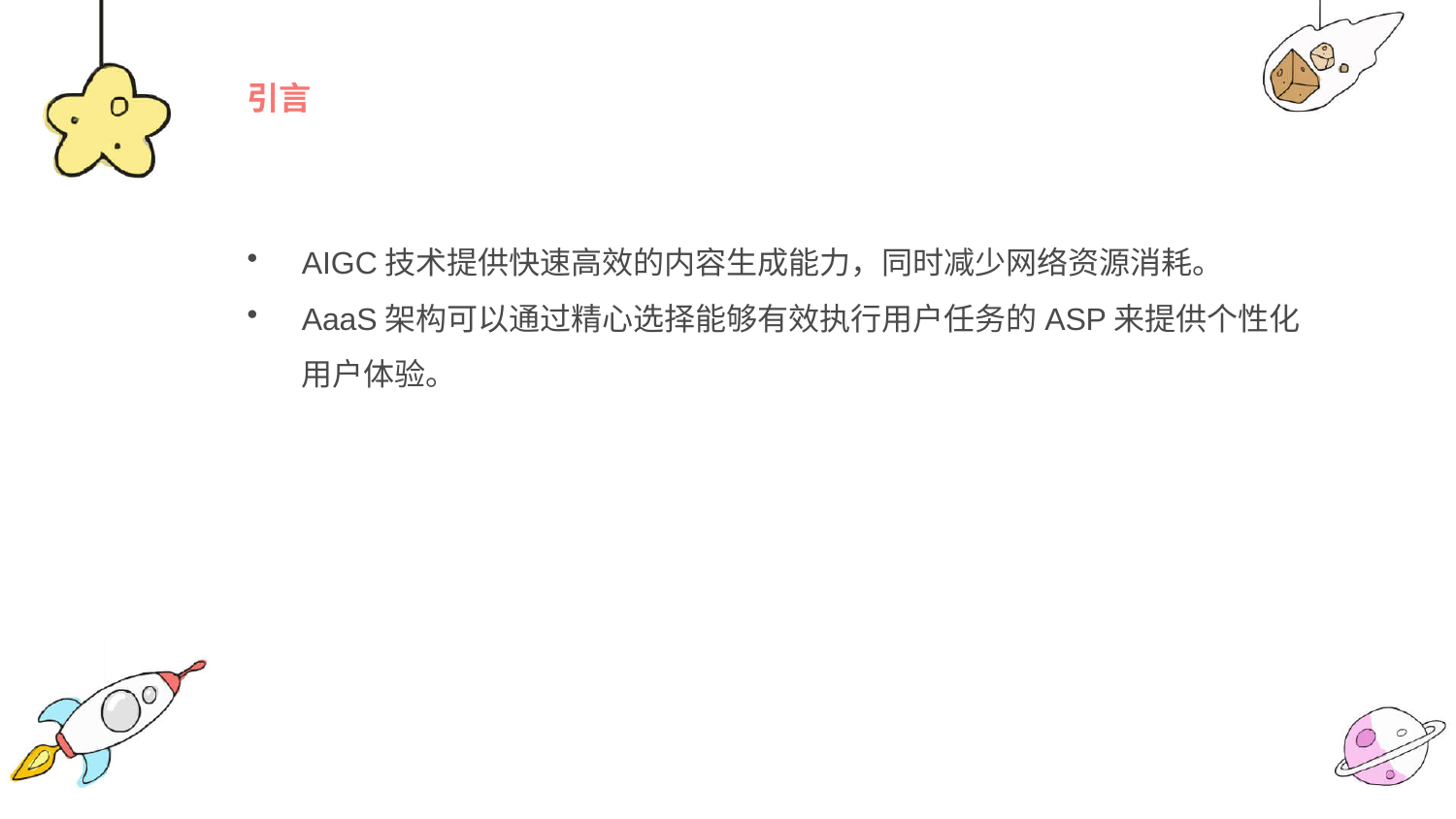

引言
AIGC技术提供快速高效的内容生成能力，同时减少网络资源消耗。
AaaS架构可以通过精心选择能够有效执行用户任务的ASP来提供个性化用户体验。